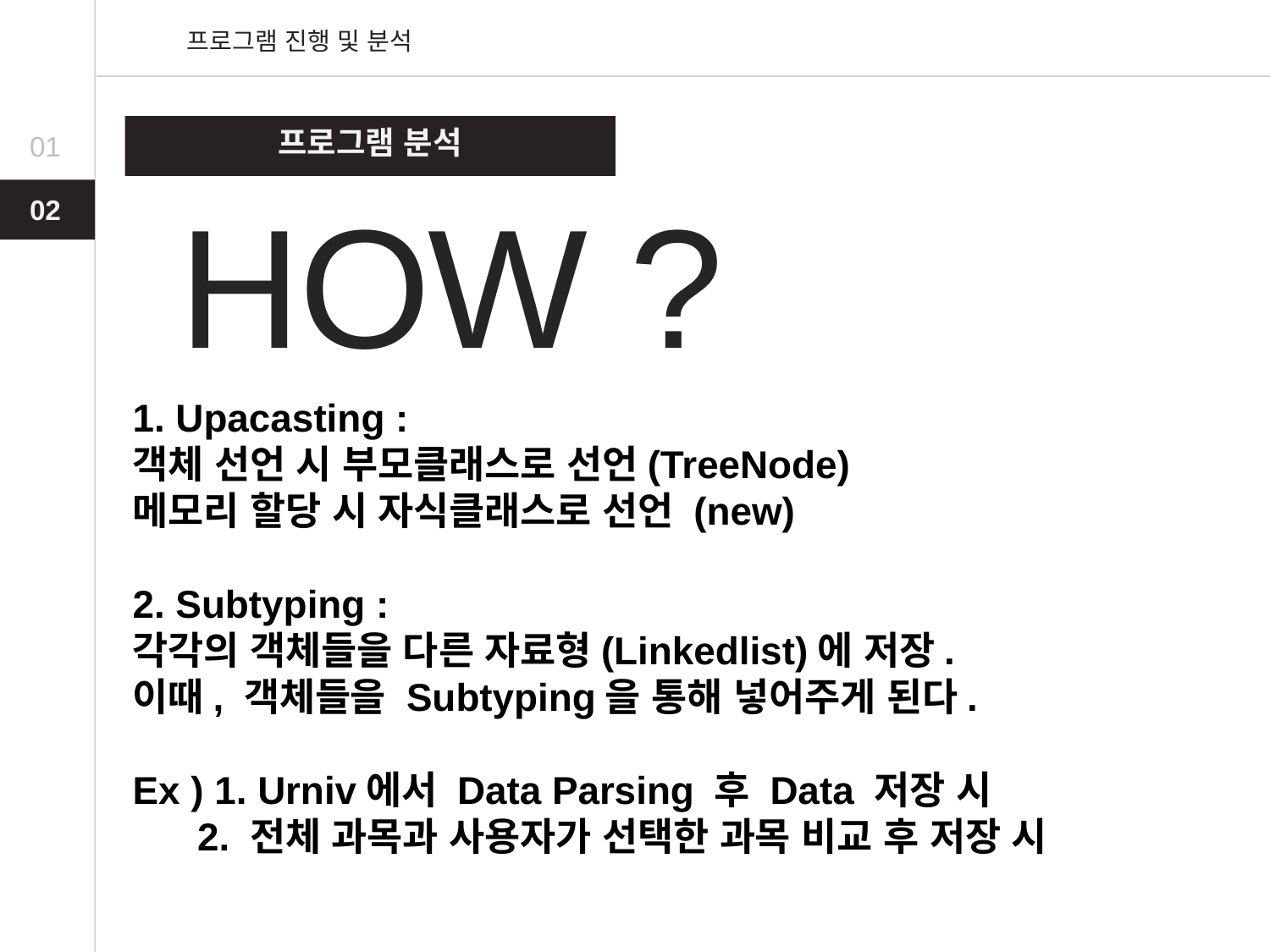

프로그램 진행 및 분석
프로그램 분석

01
# HOW ?

02
02
1. Upacasting :
객체 선언 시 부모클래스로 선언(TreeNode)
메모리 할당 시 자식클래스로 선언 (new)

2. Subtyping :
각각의 객체들을 다른 자료형(Linkedlist)에 저장.
이때, 객체들을 Subtyping을 통해 넣어주게 된다.

Ex ) 1. Urniv에서 Data Parsing 후 Data 저장 시
      2. 전체 과목과 사용자가 선택한 과목 비교 후 저장 시